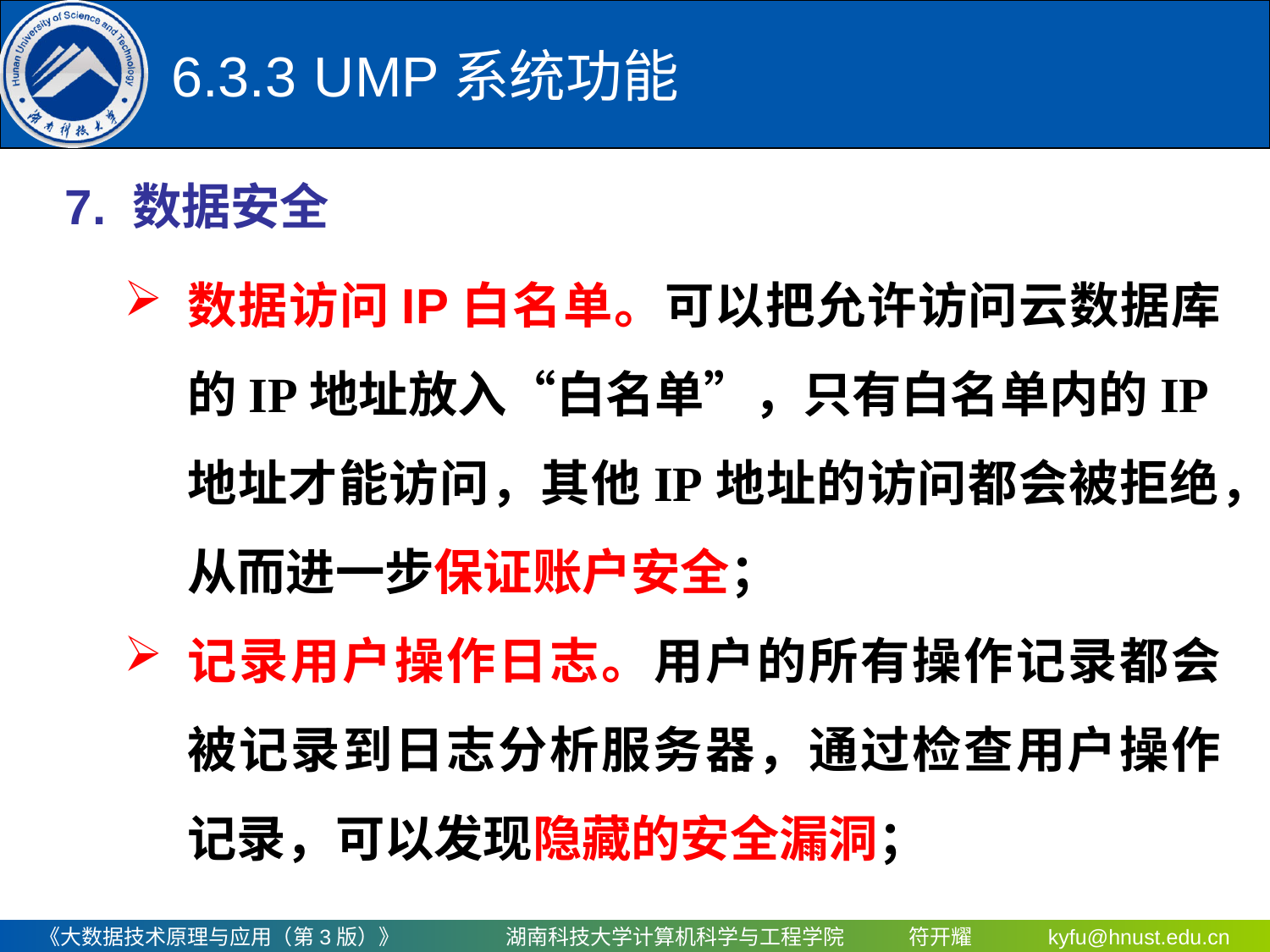

# 6.3.3	 UMP系统功能
7. 数据安全
数据访问IP白名单。可以把允许访问云数据库的IP地址放入“白名单”，只有白名单内的IP地址才能访问，其他IP地址的访问都会被拒绝，从而进一步保证账户安全；
记录用户操作日志。用户的所有操作记录都会被记录到日志分析服务器，通过检查用户操作记录，可以发现隐藏的安全漏洞；